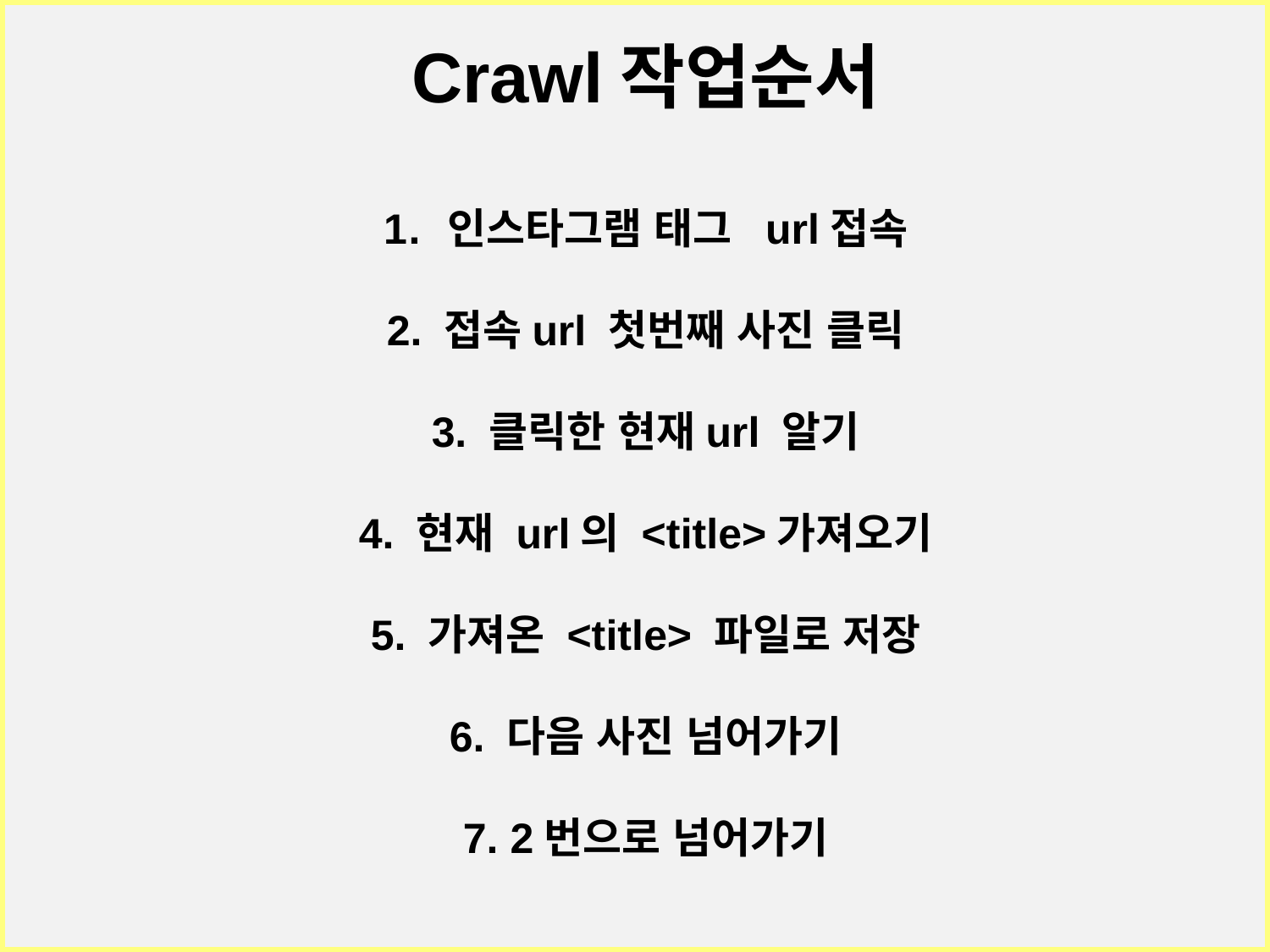

Crawl작업순서

인스타그램 태그  url접속

2. 접속url 첫번째 사진 클릭

3. 클릭한 현재url 알기

4. 현재 url의 <title>가져오기

5. 가져온 <title> 파일로 저장

6. 다음 사진 넘어가기

7. 2번으로 넘어가기